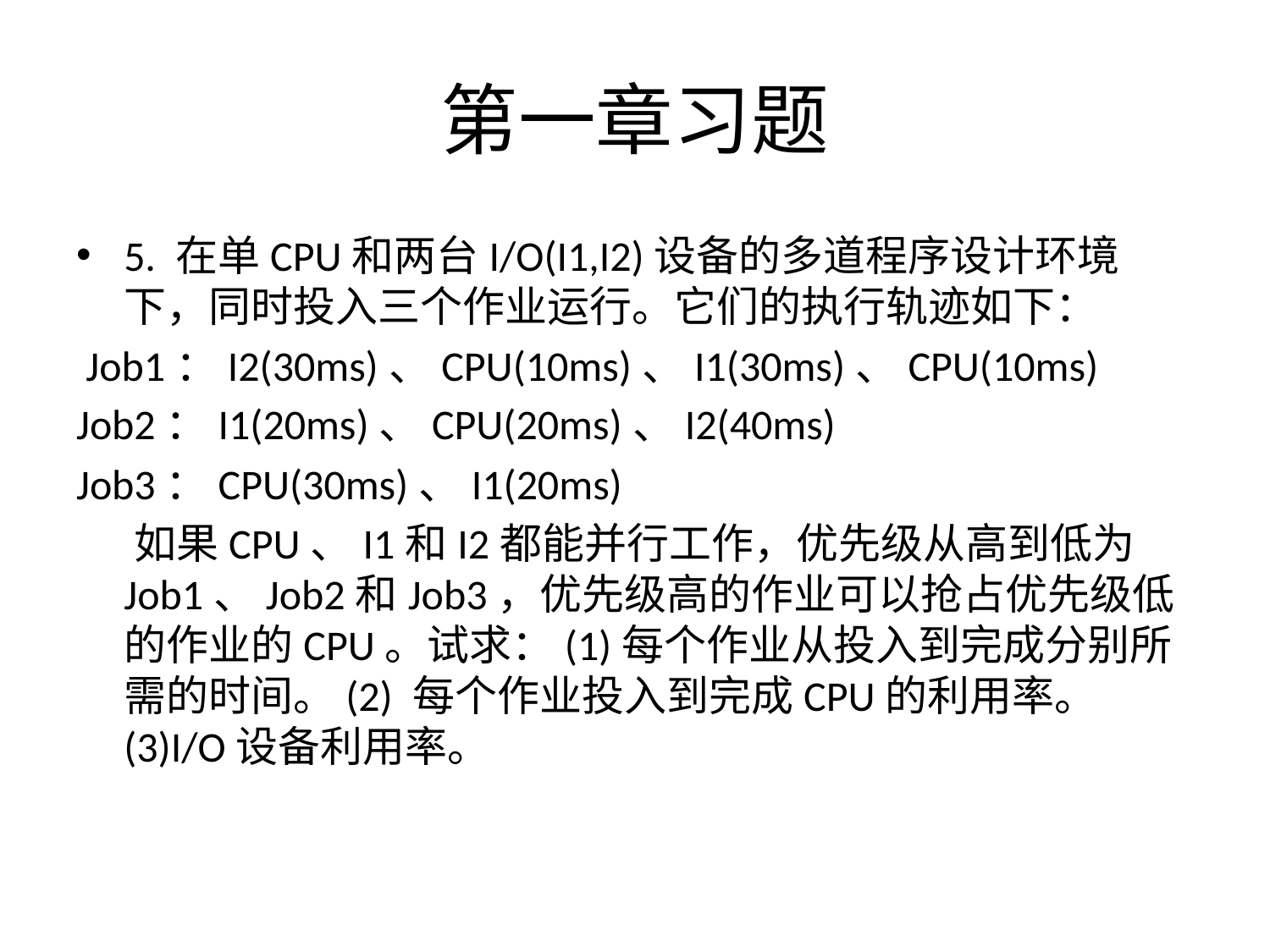

# 第一章习题
5. 在单CPU和两台I/O(I1,I2)设备的多道程序设计环境下，同时投入三个作业运行。它们的执行轨迹如下：
 Job1：I2(30ms)、CPU(10ms)、I1(30ms)、CPU(10ms)
Job2：I1(20ms)、CPU(20ms)、I2(40ms)
Job3：CPU(30ms)、I1(20ms)
     如果CPU、I1和I2都能并行工作，优先级从高到低为Job1、Job2和Job3，优先级高的作业可以抢占优先级低的作业的CPU。试求：(1)每个作业从投入到完成分别所需的时间。(2) 每个作业投入到完成CPU的利用率。(3)I/O设备利用率。